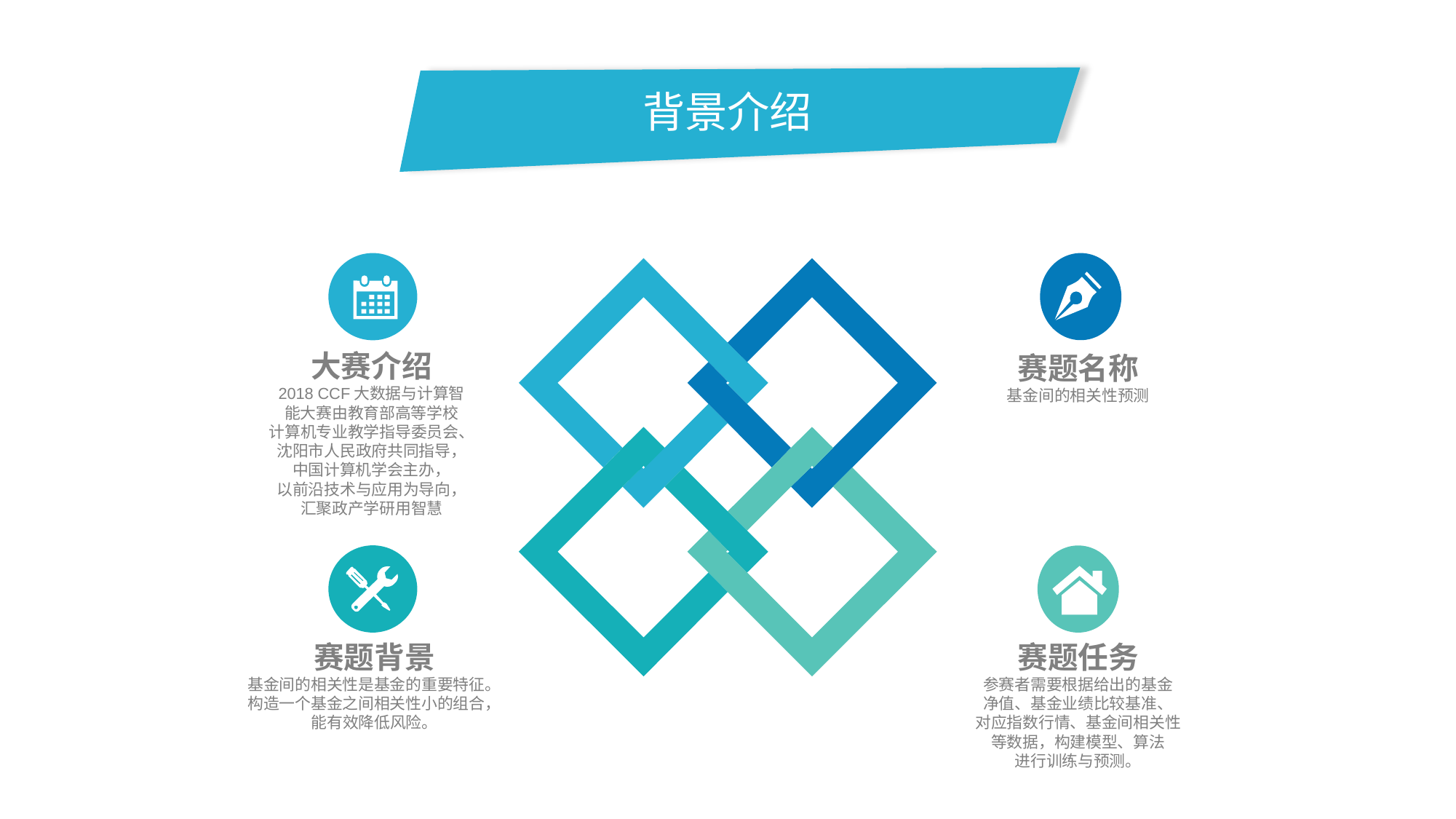

背景介绍

大赛介绍
2018 CCF大数据与计算智
能大赛由教育部高等学校
计算机专业教学指导委员会、
沈阳市人民政府共同指导，
中国计算机学会主办，
以前沿技术与应用为导向，
汇聚政产学研用智慧

赛题背景
基金间的相关性是基金的重要特征。
构造一个基金之间相关性小的组合，
能有效降低风险。

赛题名称
基金间的相关性预测

赛题任务
参赛者需要根据给出的基金
净值、基金业绩比较基准、
对应指数行情、基金间相关性
等数据，构建模型、算法
进行训练与预测。